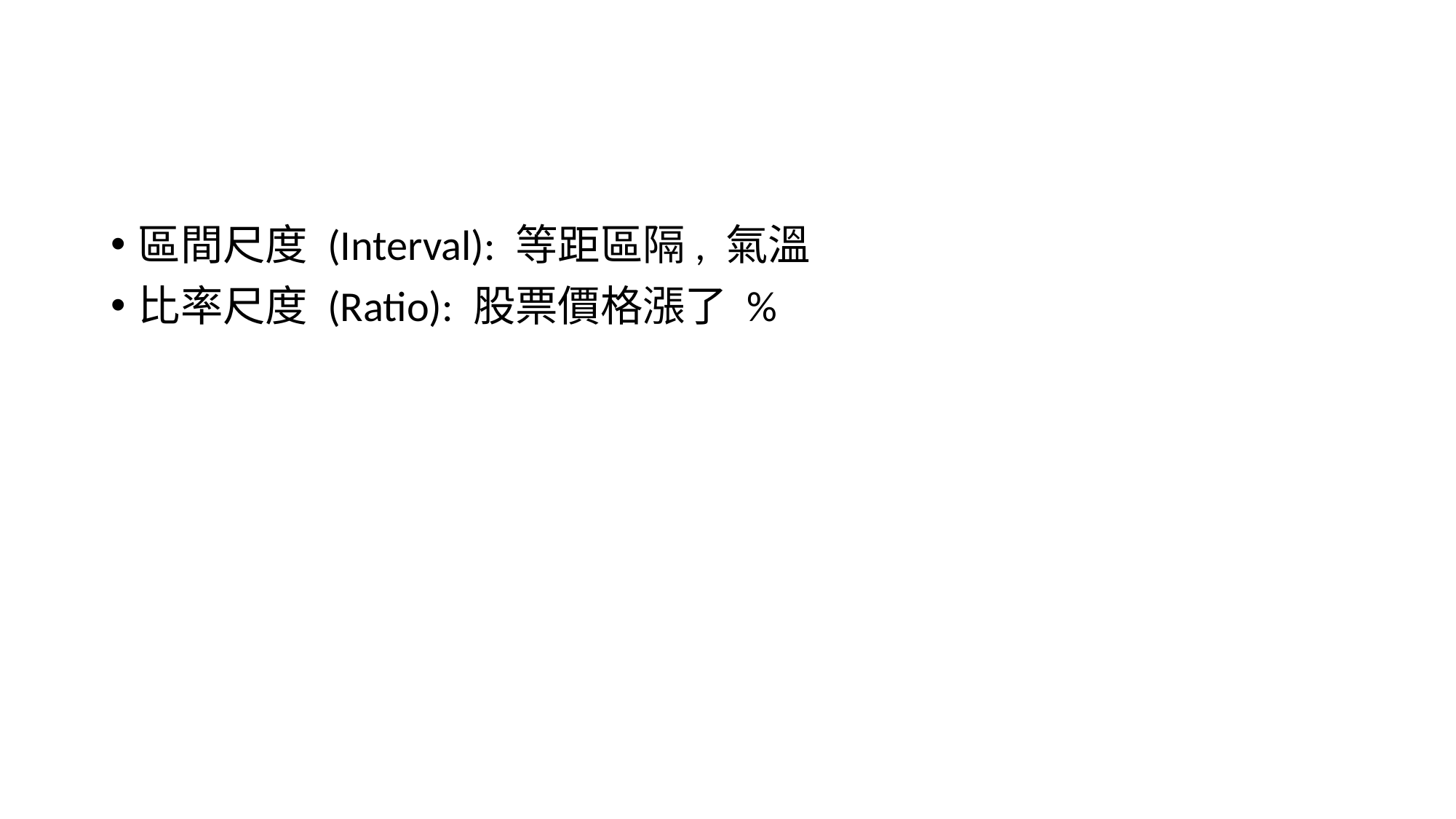

#
區間尺度 (Interval): 等距區隔, 氣溫
比率尺度 (Ratio): 股票價格漲了 %